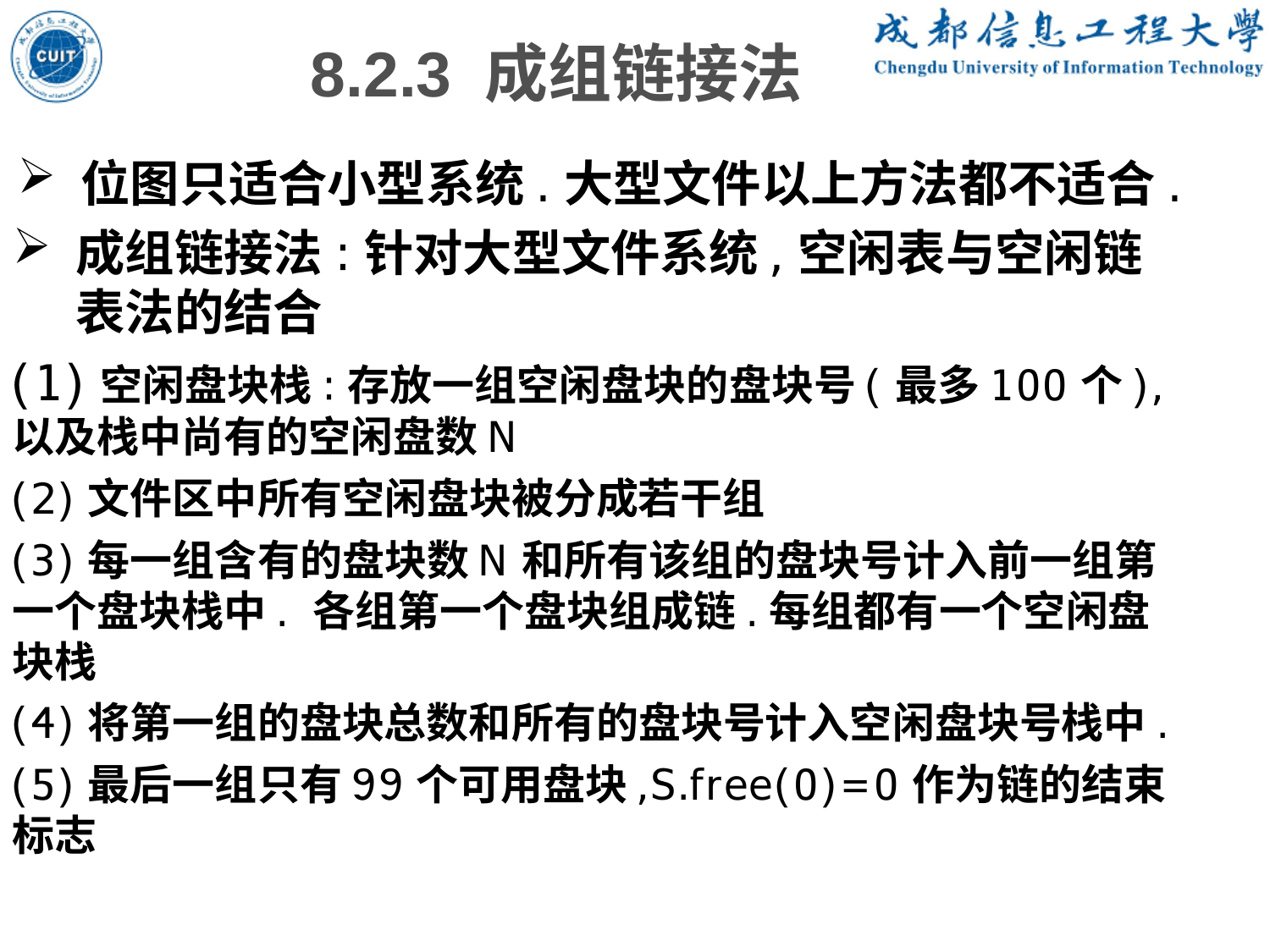

8.2.3 成组链接法
位图只适合小型系统.大型文件以上方法都不适合.
成组链接法:针对大型文件系统,空闲表与空闲链表法的结合
(1)空闲盘块栈:存放一组空闲盘块的盘块号(最多100个),以及栈中尚有的空闲盘数N
(2)文件区中所有空闲盘块被分成若干组
(3)每一组含有的盘块数N和所有该组的盘块号计入前一组第一个盘块栈中. 各组第一个盘块组成链.每组都有一个空闲盘块栈
(4)将第一组的盘块总数和所有的盘块号计入空闲盘块号栈中.
(5)最后一组只有99个可用盘块,S.free(0)=0作为链的结束标志